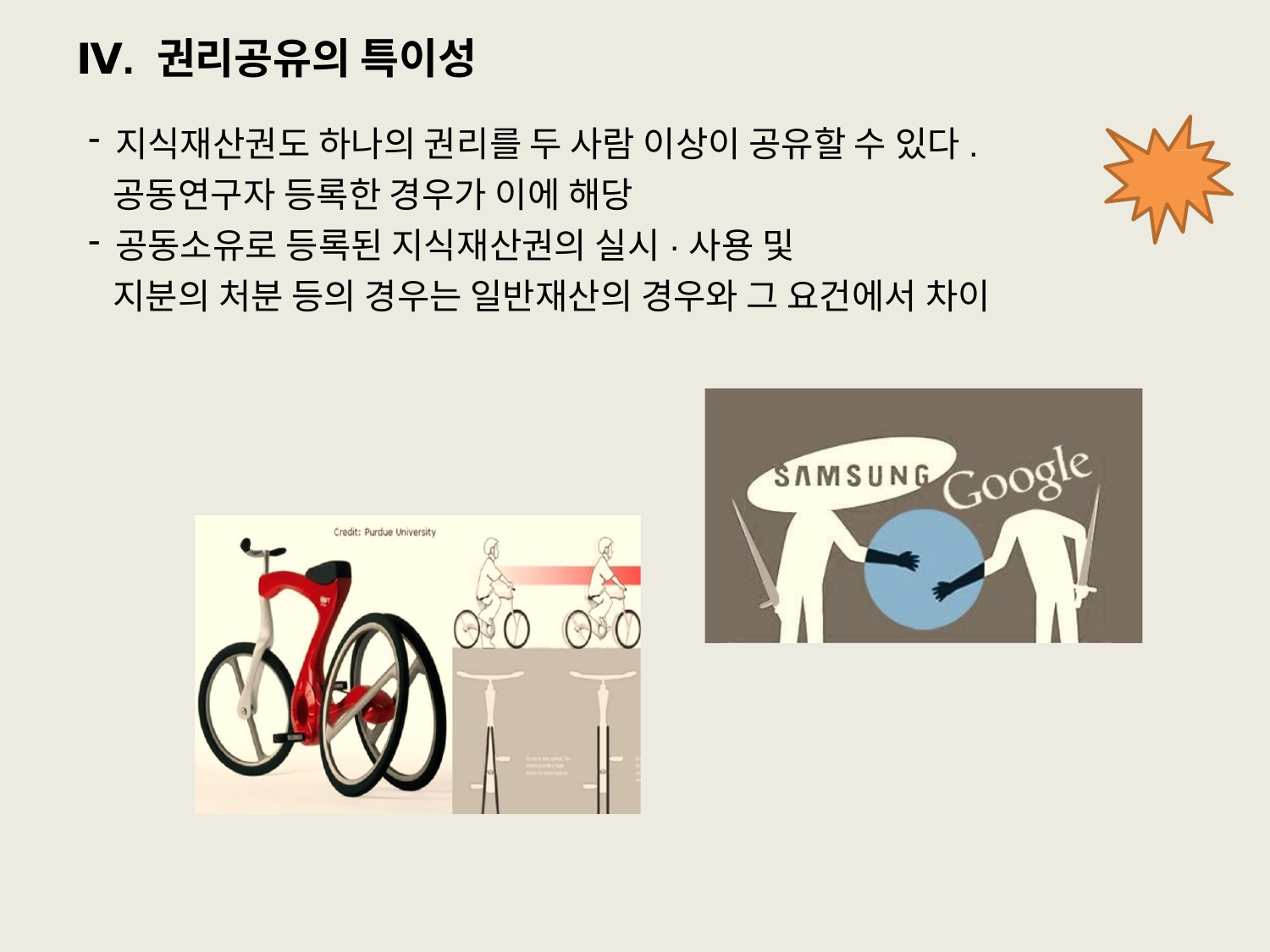

# Ⅳ. 권리공유의 특이성
지식재산권도 하나의 권리를 두 사람 이상이 공유할 수 있다.
공동연구자 등록한 경우가 이에 해당
공동소유로 등록된 지식재산권의 실시·사용 및
지분의 처분 등의 경우는 일반재산의 경우와 그 요건에서 차이